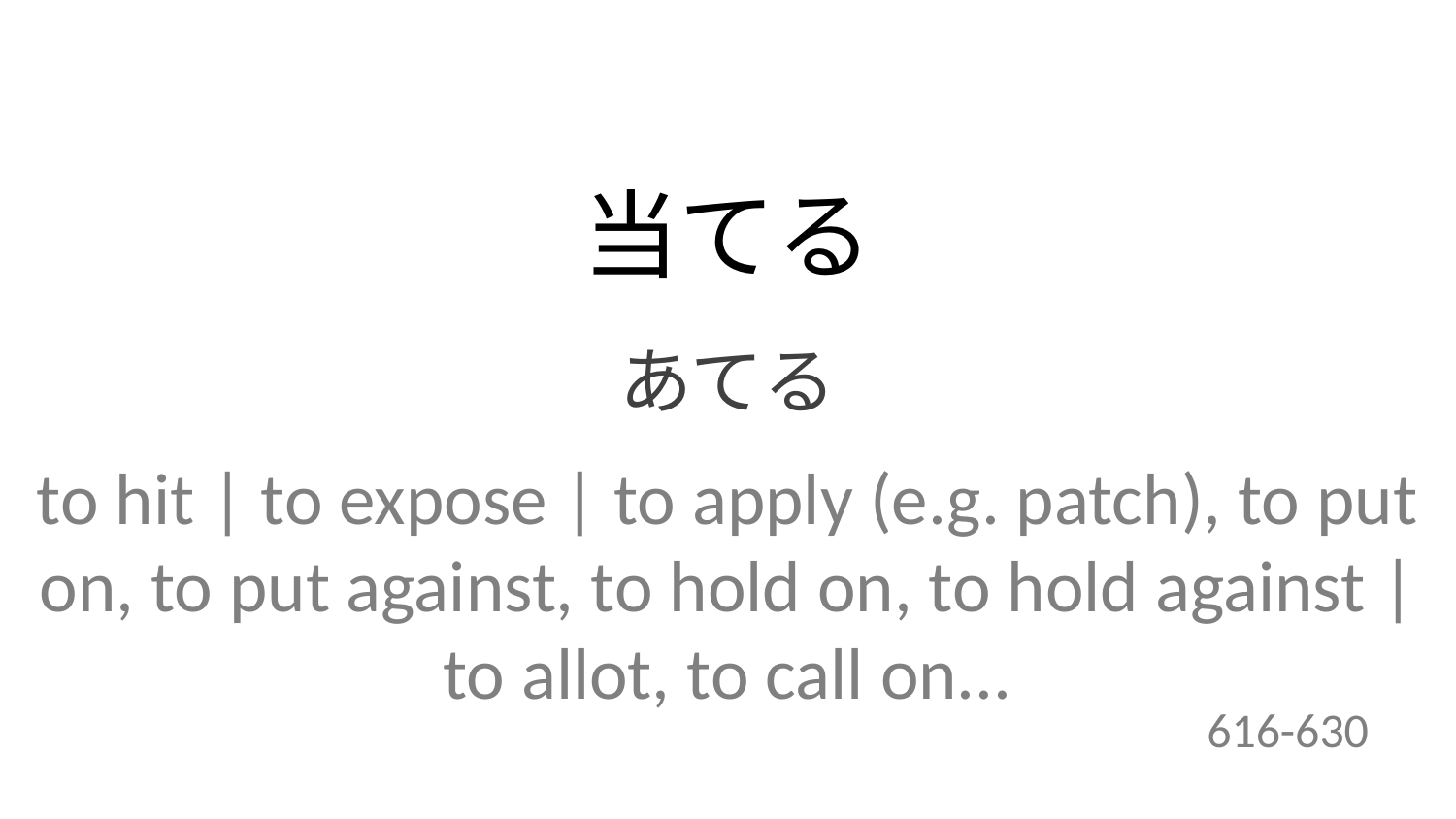

当てる

あてる
to hit | to expose | to apply (e.g. patch), to put on, to put against, to hold on, to hold against | to allot, to call on...
616-630